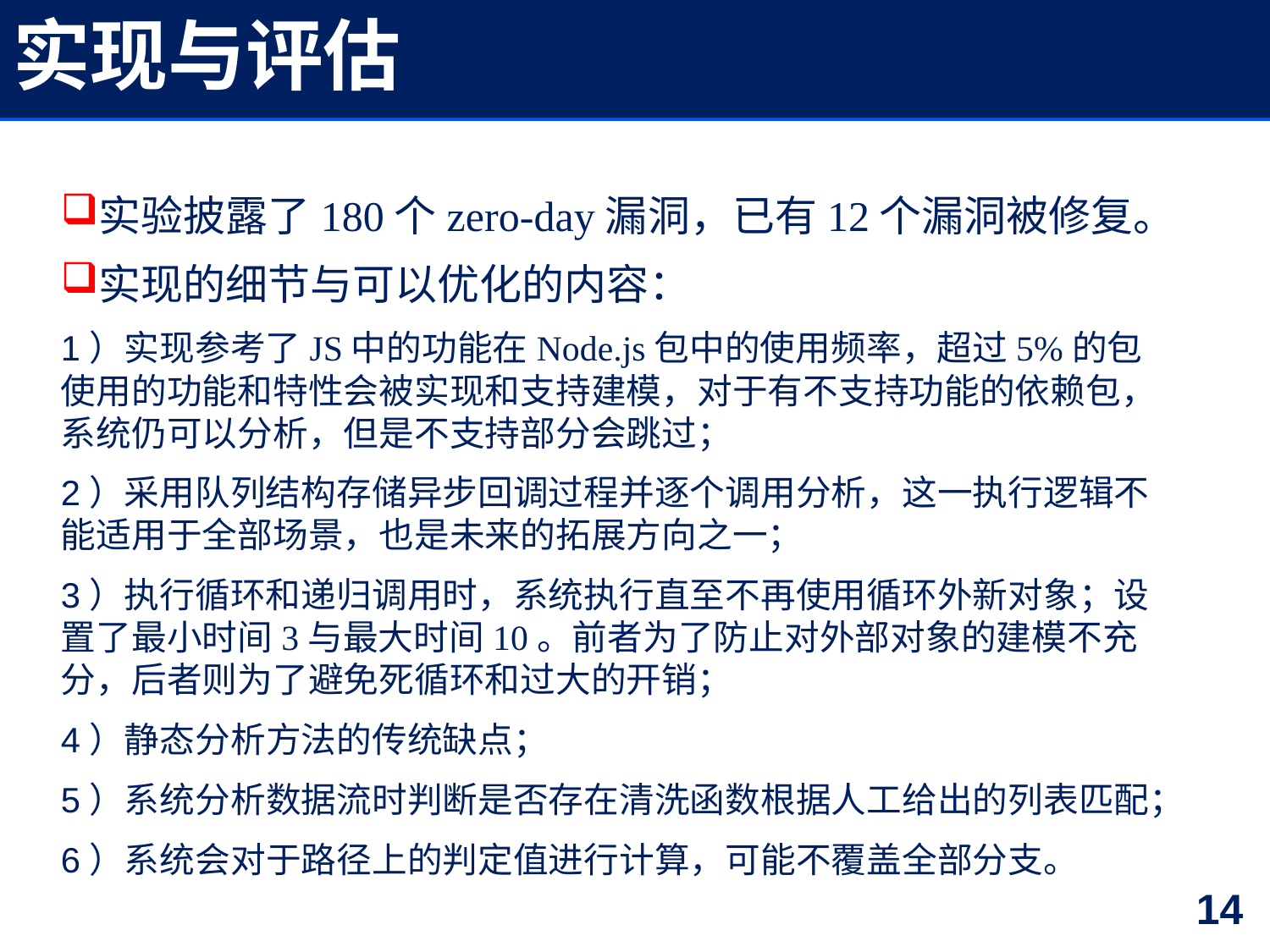

# 实现与评估
实验披露了180个zero-day漏洞，已有12个漏洞被修复。
实现的细节与可以优化的内容：
1）实现参考了JS中的功能在Node.js包中的使用频率，超过5%的包使用的功能和特性会被实现和支持建模，对于有不支持功能的依赖包，系统仍可以分析，但是不支持部分会跳过；
2）采用队列结构存储异步回调过程并逐个调用分析，这一执行逻辑不能适用于全部场景，也是未来的拓展方向之一；
3）执行循环和递归调用时，系统执行直至不再使用循环外新对象；设置了最小时间3与最大时间10。前者为了防止对外部对象的建模不充分，后者则为了避免死循环和过大的开销；
4）静态分析方法的传统缺点；
5）系统分析数据流时判断是否存在清洗函数根据人工给出的列表匹配；
6）系统会对于路径上的判定值进行计算，可能不覆盖全部分支。

14